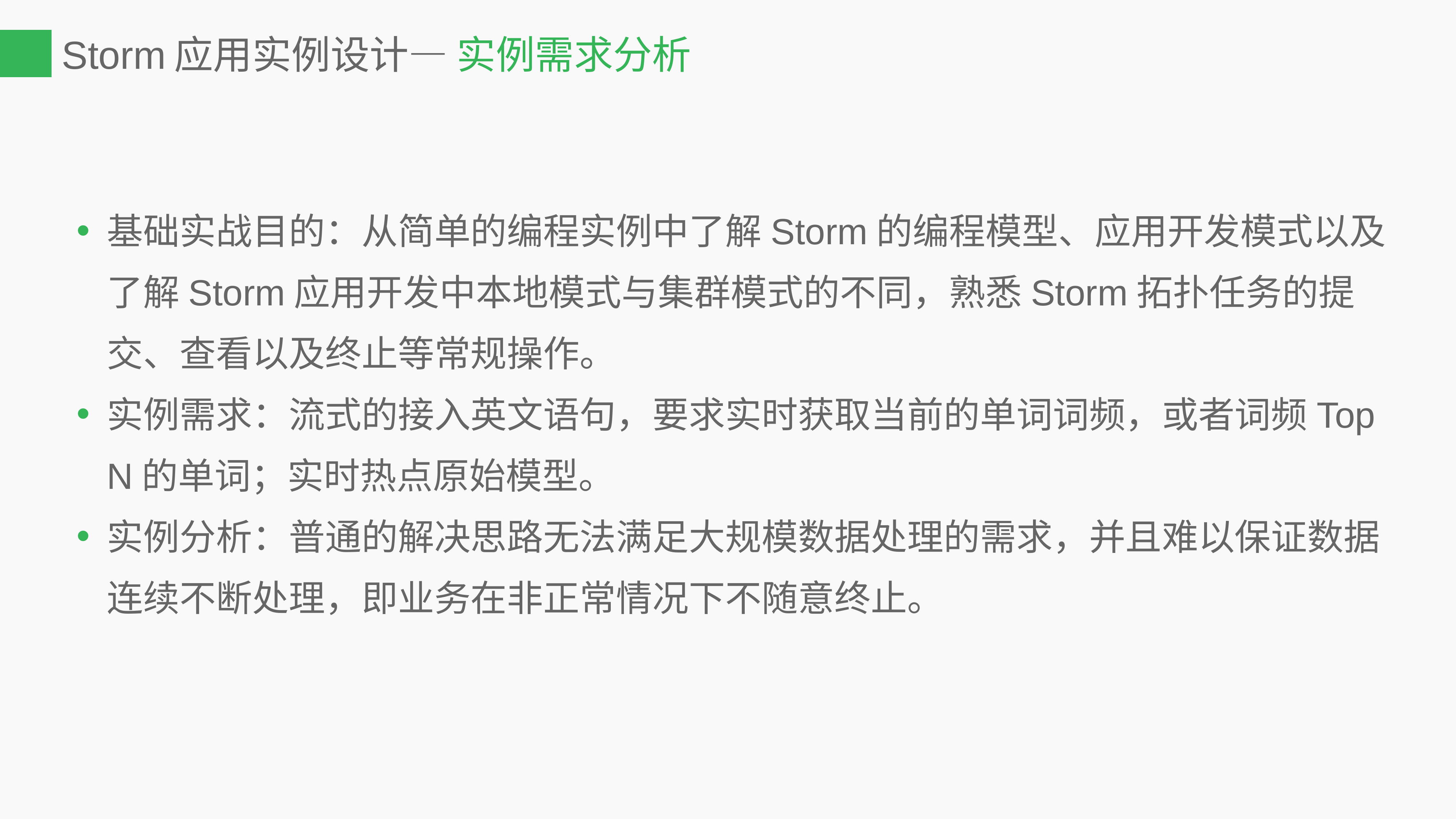

# Storm应用实例设计— 实例需求分析
基础实战目的：从简单的编程实例中了解Storm的编程模型、应用开发模式以及了解Storm应用开发中本地模式与集群模式的不同，熟悉Storm拓扑任务的提交、查看以及终止等常规操作。
实例需求：流式的接入英文语句，要求实时获取当前的单词词频，或者词频Top N的单词；实时热点原始模型。
实例分析：普通的解决思路无法满足大规模数据处理的需求，并且难以保证数据连续不断处理，即业务在非正常情况下不随意终止。